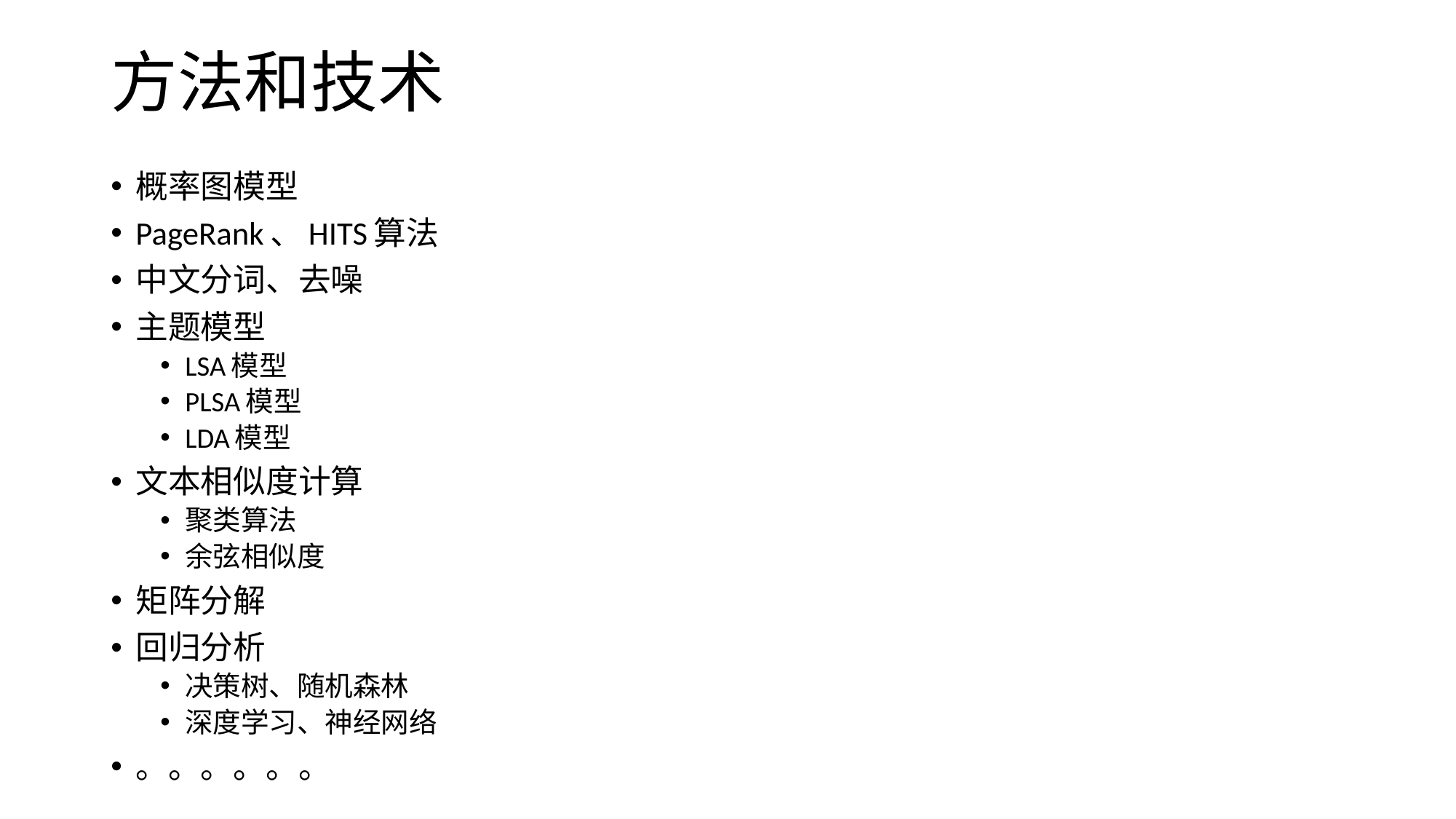

# 方法和技术
概率图模型
PageRank、HITS算法
中文分词、去噪
主题模型
LSA模型
PLSA模型
LDA模型
文本相似度计算
聚类算法
余弦相似度
矩阵分解
回归分析
决策树、随机森林
深度学习、神经网络
。。。。。。